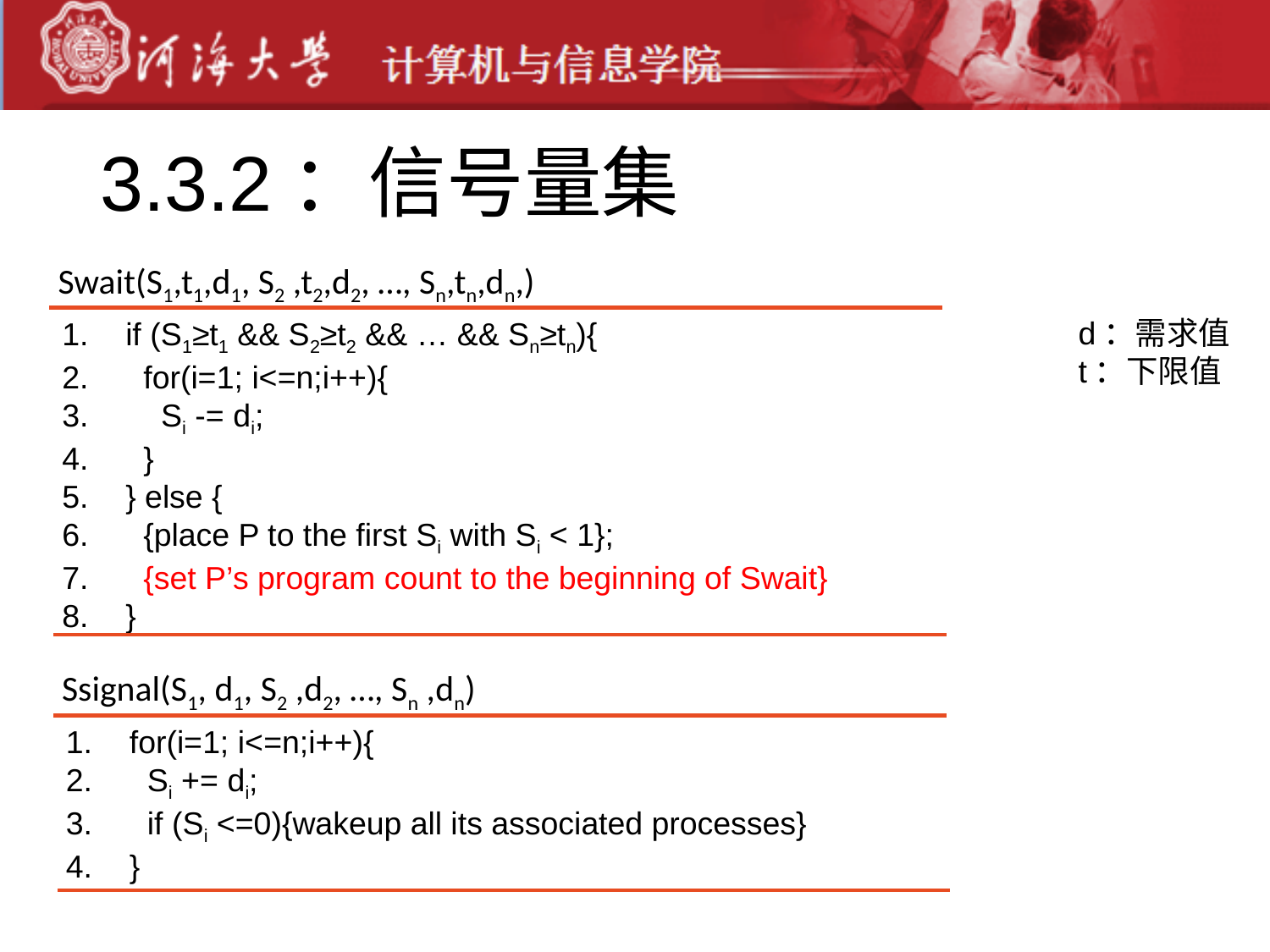

# 3.3.2：信号量集
Swait(S1,t1,d1, S2 ,t2,d2, …, Sn,tn,dn,)
if (S1≥t1 && S2≥t2 && … && Sn≥tn){
  for(i=1; i<=n;i++){
    Si -= di;
  }
} else {
  {place P to the first Si with Si < 1};
  {set P’s program count to the beginning of Swait}
}
d：需求值
t：下限值
Ssignal(S1, d1, S2 ,d2, …, Sn ,dn)
for(i=1; i<=n;i++){
  Si += di;
  if (Si <=0){wakeup all its associated processes}
}